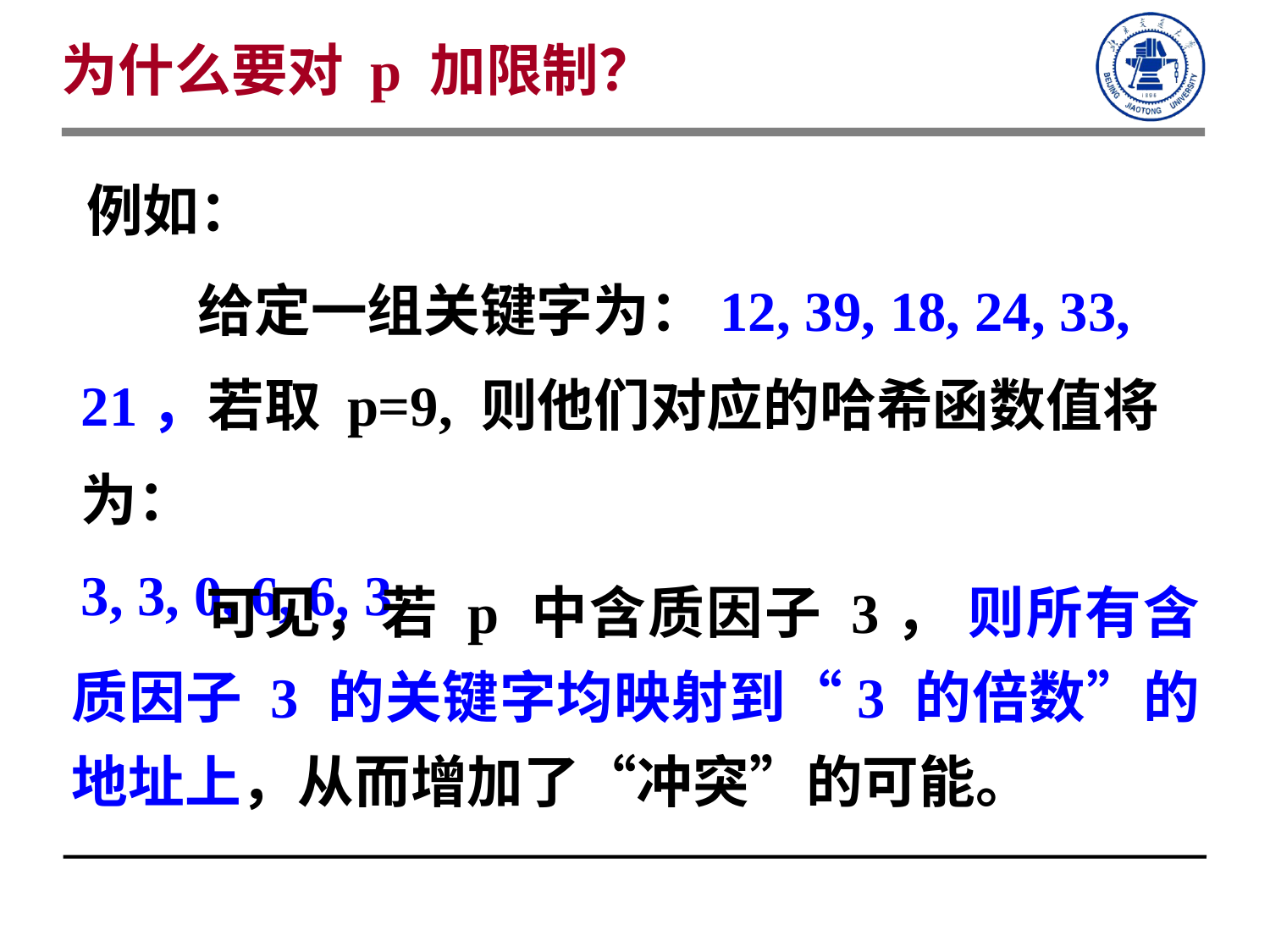

为什么要对 p 加限制？
例如：
        给定一组关键字为：12, 39, 18, 24, 33, 21，若取 p=9, 则他们对应的哈希函数值将为：
3, 3, 0, 6, 6, 3
        可见，若 p 中含质因子 3， 则所有含质因子 3 的关键字均映射到“3 的倍数”的地址上，从而增加了“冲突”的可能。